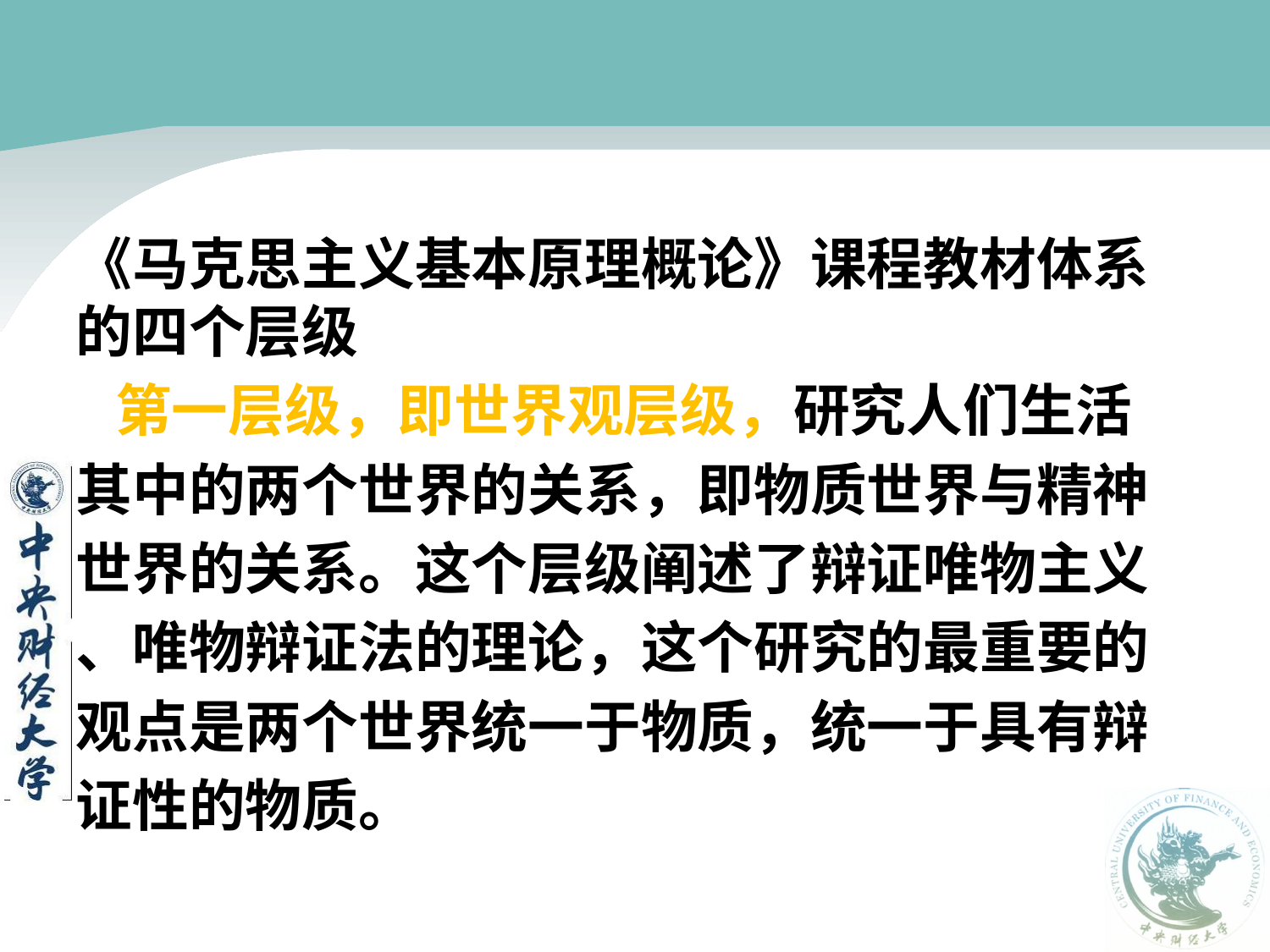

#
《马克思主义基本原理概论》课程教材体系的四个层级
  第一层级，即世界观层级，研究人们生活
其中的两个世界的关系，即物质世界与精神
世界的关系。这个层级阐述了辩证唯物主义
、唯物辩证法的理论，这个研究的最重要的
观点是两个世界统一于物质，统一于具有辩
证性的物质。